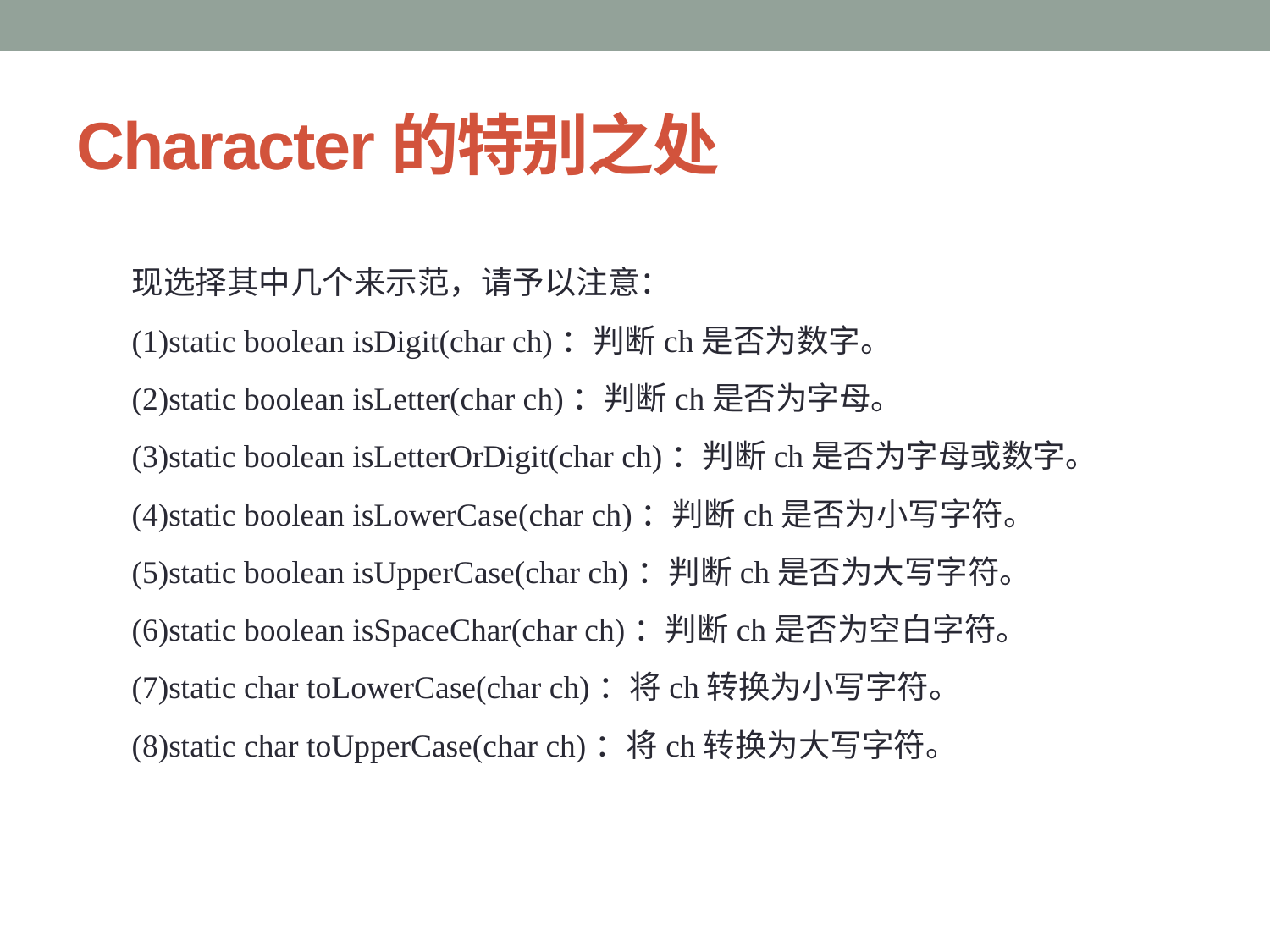

Character的特别之处
现选择其中几个来示范，请予以注意：
(1)static boolean isDigit(char ch)：判断ch是否为数字。
(2)static boolean isLetter(char ch)：判断ch是否为字母。
(3)static boolean isLetterOrDigit(char ch)：判断ch是否为字母或数字。
(4)static boolean isLowerCase(char ch)：判断ch是否为小写字符。
(5)static boolean isUpperCase(char ch)：判断ch是否为大写字符。
(6)static boolean isSpaceChar(char ch)：判断ch是否为空白字符。
(7)static char toLowerCase(char ch)：将ch转换为小写字符。
(8)static char toUpperCase(char ch)：将ch转换为大写字符。